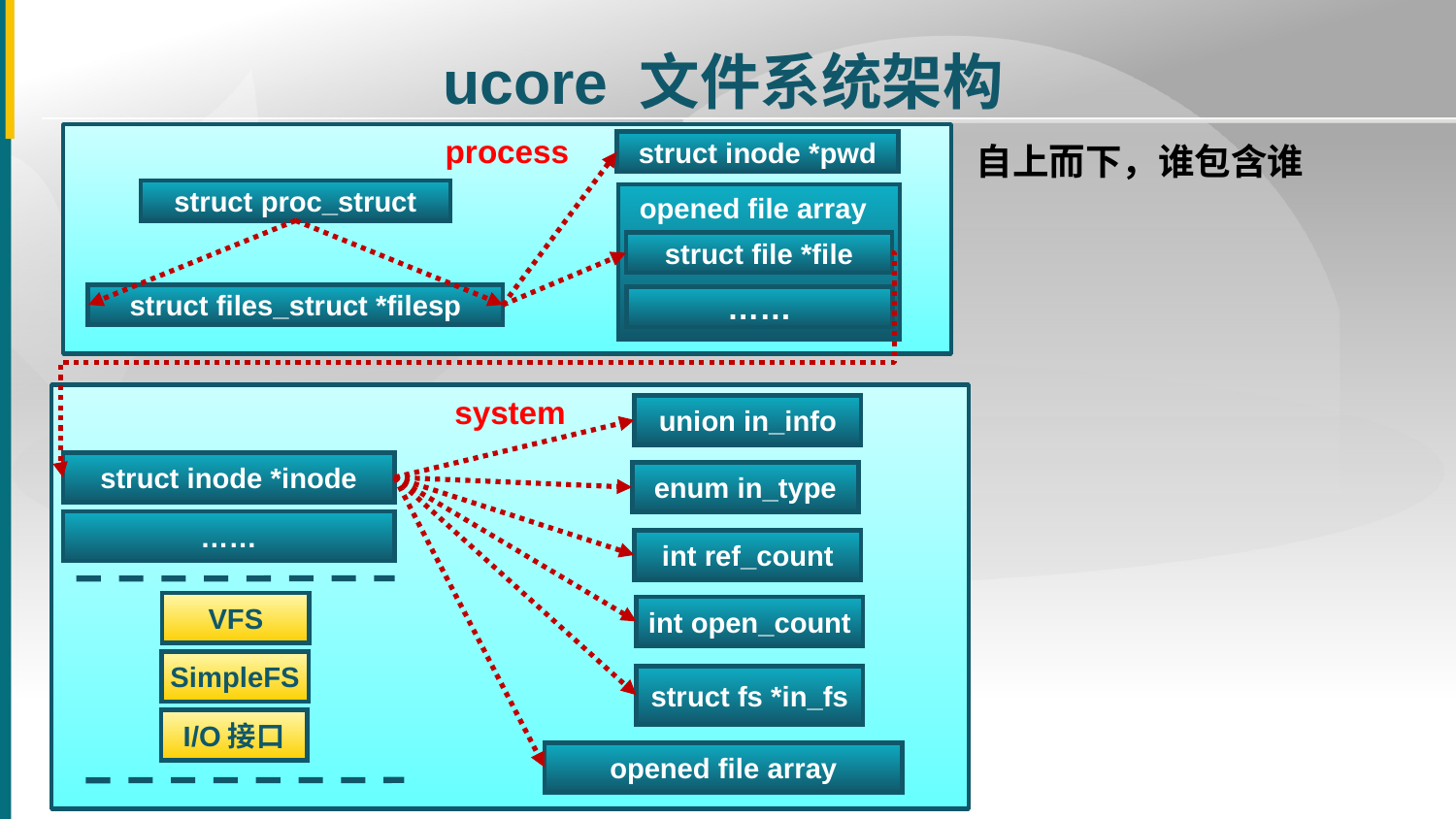

ucore 文件系统架构
process
struct inode *pwd
自上而下，谁包含谁
struct proc_struct
opened file array

struct file *file
struct files_struct *filesp
……
system
union in_info
struct inode *inode
enum in_type
……
int ref_count

VFS
int open_count
SimpleFS
struct fs *in_fs
I/O接口
opened file array